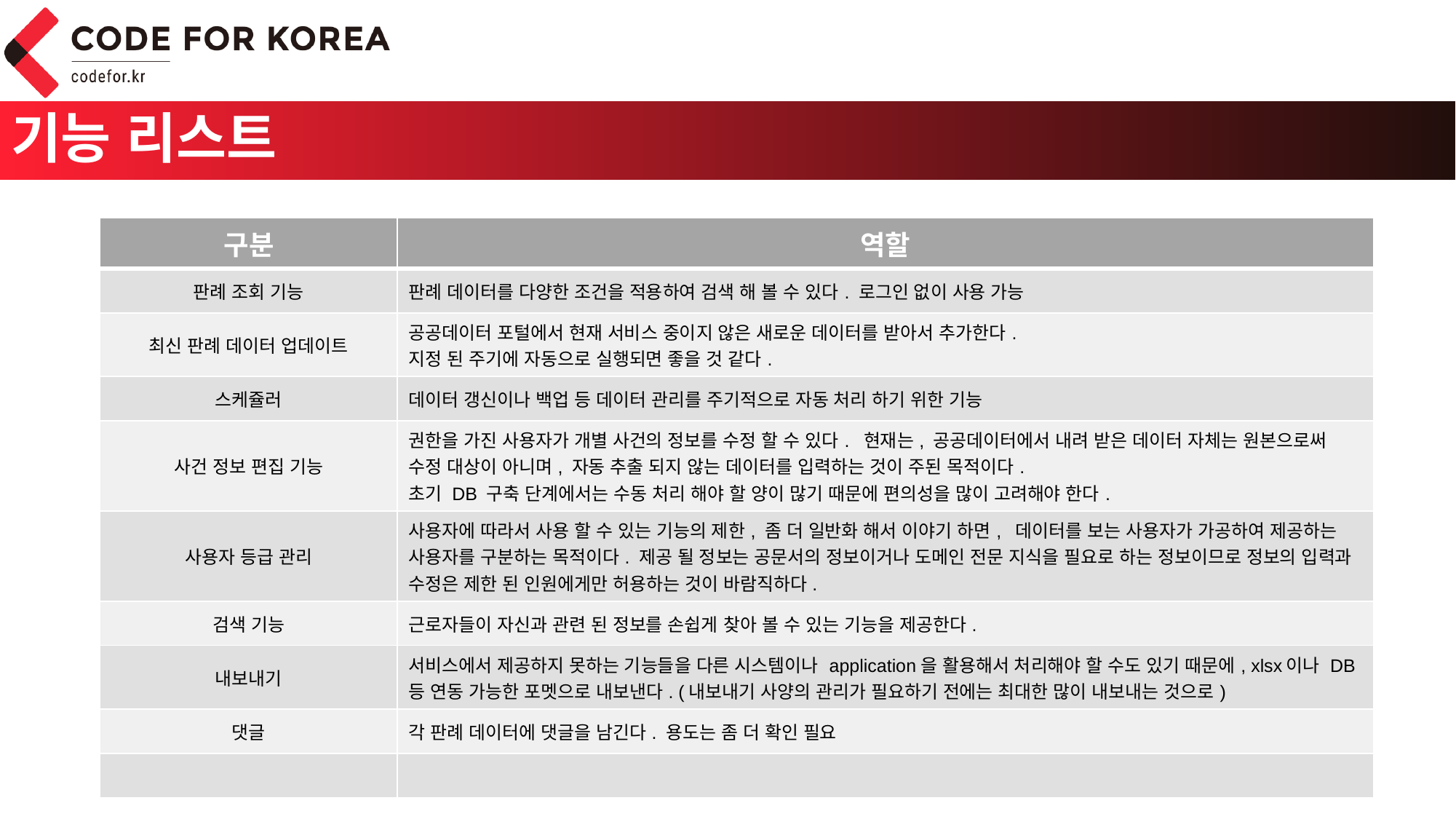

# 기능 리스트
| 구분 | 역할 |
| --- | --- |
| 판례 조회 기능 | 판례 데이터를 다양한 조건을 적용하여 검색 해 볼 수 있다. 로그인 없이 사용 가능 |
| 최신 판례 데이터 업데이트 | 공공데이터 포털에서 현재 서비스 중이지 않은 새로운 데이터를 받아서 추가한다. 지정 된 주기에 자동으로 실행되면 좋을 것 같다. |
| 스케쥴러 | 데이터 갱신이나 백업 등 데이터 관리를 주기적으로 자동 처리 하기 위한 기능 |
| 사건 정보 편집 기능 | 권한을 가진 사용자가 개별 사건의 정보를 수정 할 수 있다. 현재는, 공공데이터에서 내려 받은 데이터 자체는 원본으로써 수정 대상이 아니며, 자동 추출 되지 않는 데이터를 입력하는 것이 주된 목적이다. 초기 DB 구축 단계에서는 수동 처리 해야 할 양이 많기 때문에 편의성을 많이 고려해야 한다. |
| 사용자 등급 관리 | 사용자에 따라서 사용 할 수 있는 기능의 제한, 좀 더 일반화 해서 이야기 하면, 데이터를 보는 사용자가 가공하여 제공하는 사용자를 구분하는 목적이다. 제공 될 정보는 공문서의 정보이거나 도메인 전문 지식을 필요로 하는 정보이므로 정보의 입력과 수정은 제한 된 인원에게만 허용하는 것이 바람직하다. |
| 검색 기능 | 근로자들이 자신과 관련 된 정보를 손쉽게 찾아 볼 수 있는 기능을 제공한다. |
| 내보내기 | 서비스에서 제공하지 못하는 기능들을 다른 시스템이나 application을 활용해서 처리해야 할 수도 있기 때문에, xlsx이나 DB 등 연동 가능한 포멧으로 내보낸다. (내보내기 사양의 관리가 필요하기 전에는 최대한 많이 내보내는 것으로) |
| 댓글 | 각 판례 데이터에 댓글을 남긴다. 용도는 좀 더 확인 필요 |
|  |  |